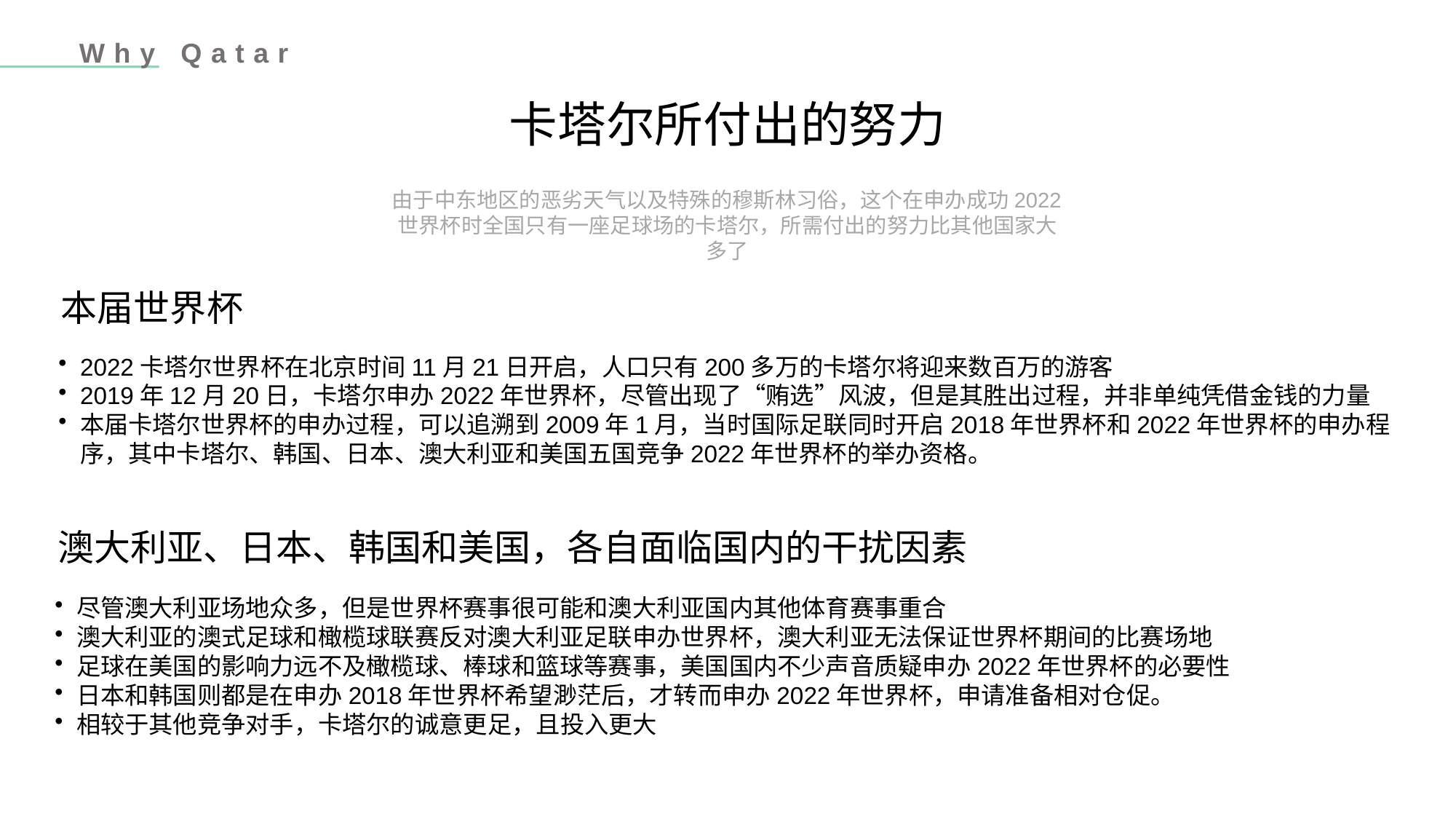

Why Qatar

卡塔尔所付出的努力
由于中东地区的恶劣天气以及特殊的穆斯林习俗，这个在申办成功2022世界杯时全国只有一座足球场的卡塔尔，所需付出的努力比其他国家大多了
本届世界杯

2022卡塔尔世界杯在北京时间11月21日开启，人口只有200多万的卡塔尔将迎来数百万的游客
2019年12月20日，卡塔尔申办2022年世界杯，尽管出现了“贿选”风波，但是其胜出过程，并非单纯凭借金钱的力量
本届卡塔尔世界杯的申办过程，可以追溯到2009年1月，当时国际足联同时开启2018年世界杯和2022年世界杯的申办程序，其中卡塔尔、韩国、日本、澳大利亚和美国五国竞争2022年世界杯的举办资格。
澳大利亚、日本、韩国和美国，各自面临国内的干扰因素

尽管澳大利亚场地众多，但是世界杯赛事很可能和澳大利亚国内其他体育赛事重合
澳大利亚的澳式足球和橄榄球联赛反对澳大利亚足联申办世界杯，澳大利亚无法保证世界杯期间的比赛场地
足球在美国的影响力远不及橄榄球、棒球和篮球等赛事，美国国内不少声音质疑申办2022年世界杯的必要性
日本和韩国则都是在申办2018年世界杯希望渺茫后，才转而申办2022年世界杯，申请准备相对仓促。
相较于其他竞争对手，卡塔尔的诚意更足，且投入更大